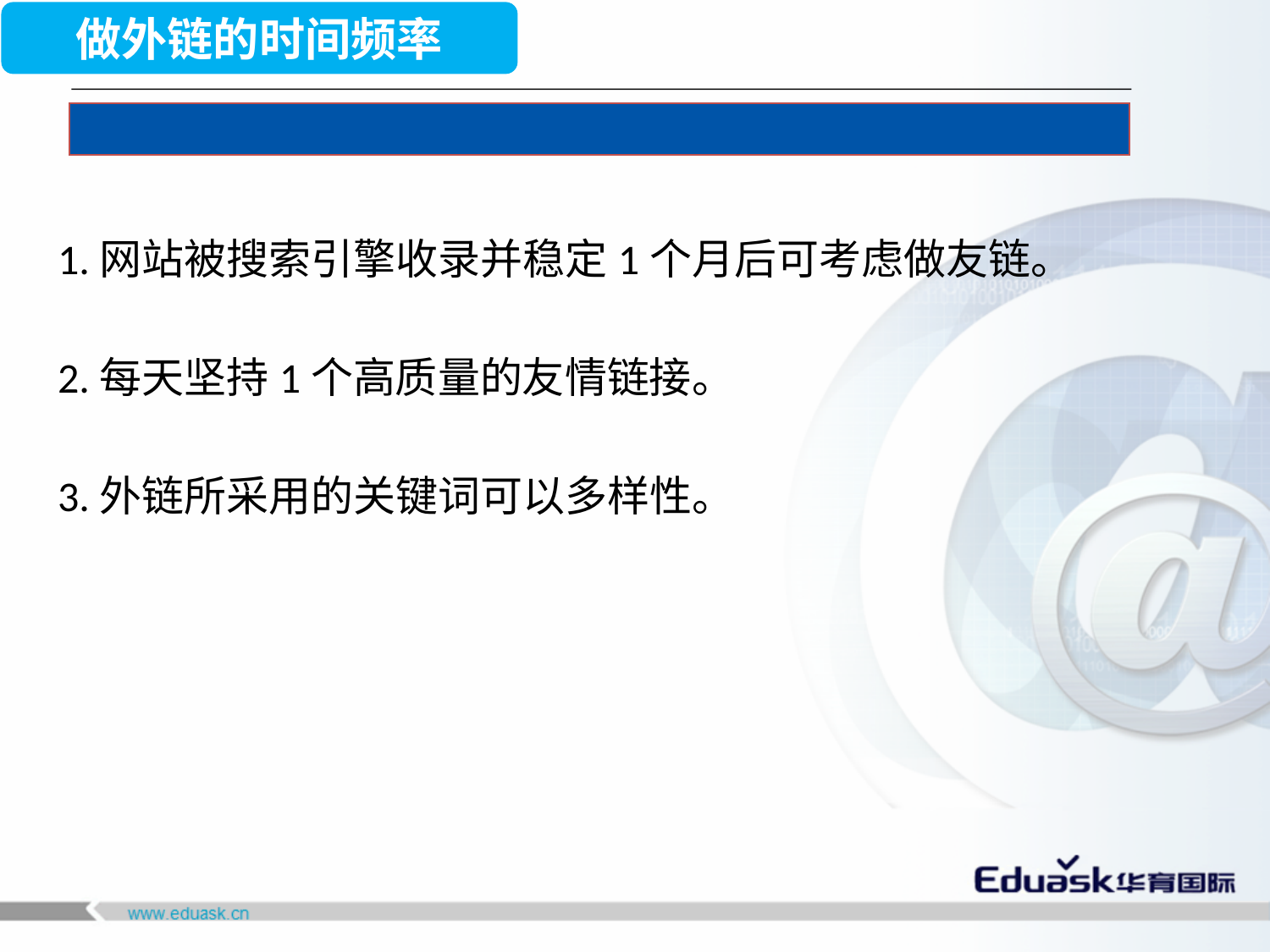

做外链的时间频率

1.网站被搜索引擎收录并稳定1个月后可考虑做友链。

2.每天坚持1个高质量的友情链接。

3.外链所采用的关键词可以多样性。